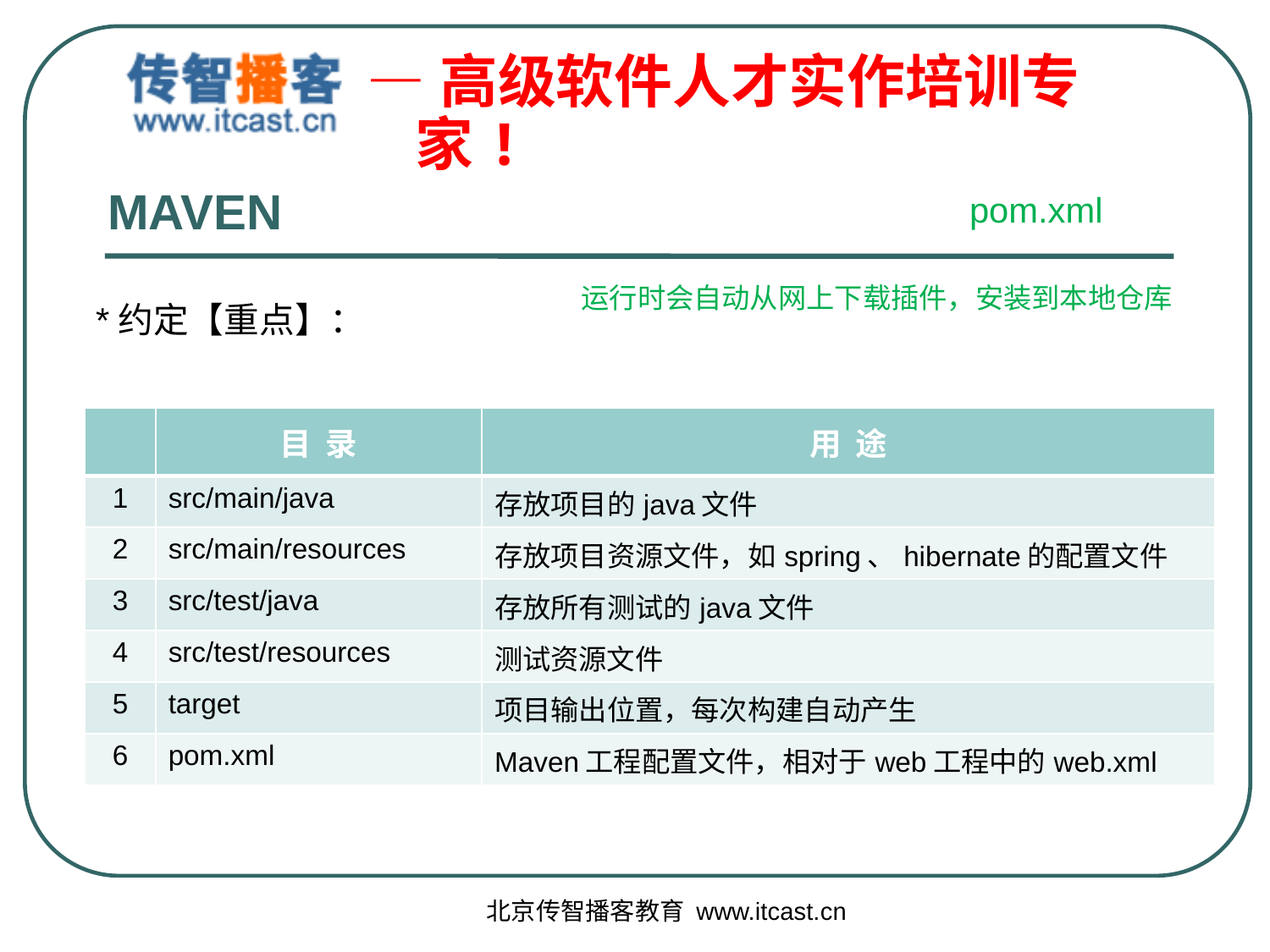

# MAVEN
pom.xml
运行时会自动从网上下载插件，安装到本地仓库
*约定【重点】：
|  | 目 录 | 用 途 |
| --- | --- | --- |
| 1 | src/main/java | 存放项目的java文件 |
| 2 | src/main/resources | 存放项目资源文件，如spring、hibernate的配置文件 |
| 3 | src/test/java | 存放所有测试的java文件 |
| 4 | src/test/resources | 测试资源文件 |
| 5 | target | 项目输出位置，每次构建自动产生 |
| 6 | pom.xml | Maven工程配置文件，相对于web工程中的web.xml |
北京传智播客教育 www.itcast.cn